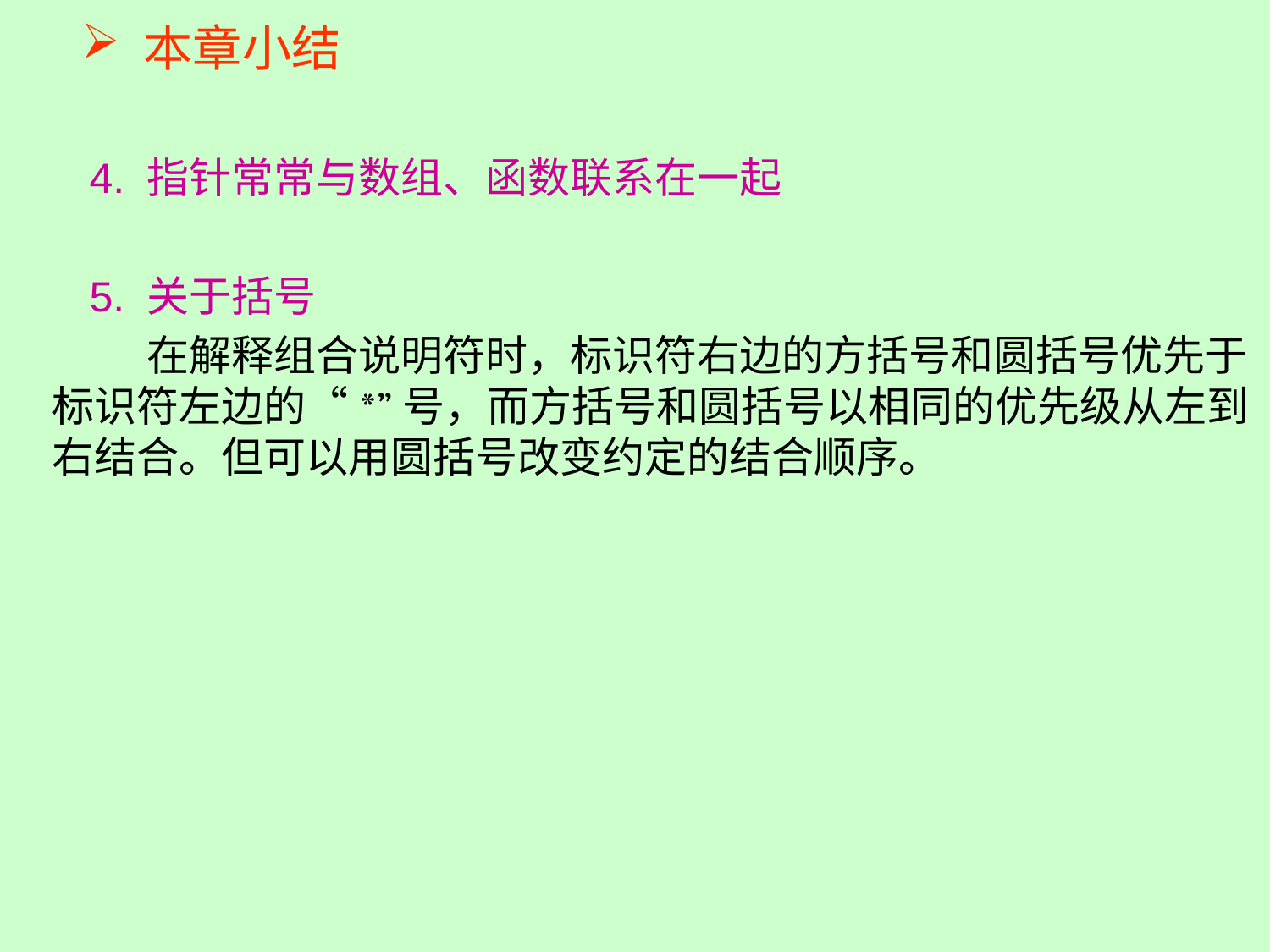

本章小结
4. 指针常常与数组、函数联系在一起

5. 关于括号
     在解释组合说明符时，标识符右边的方括号和圆括号优先于标识符左边的“*”号，而方括号和圆括号以相同的优先级从左到右结合。但可以用圆括号改变约定的结合顺序。

62